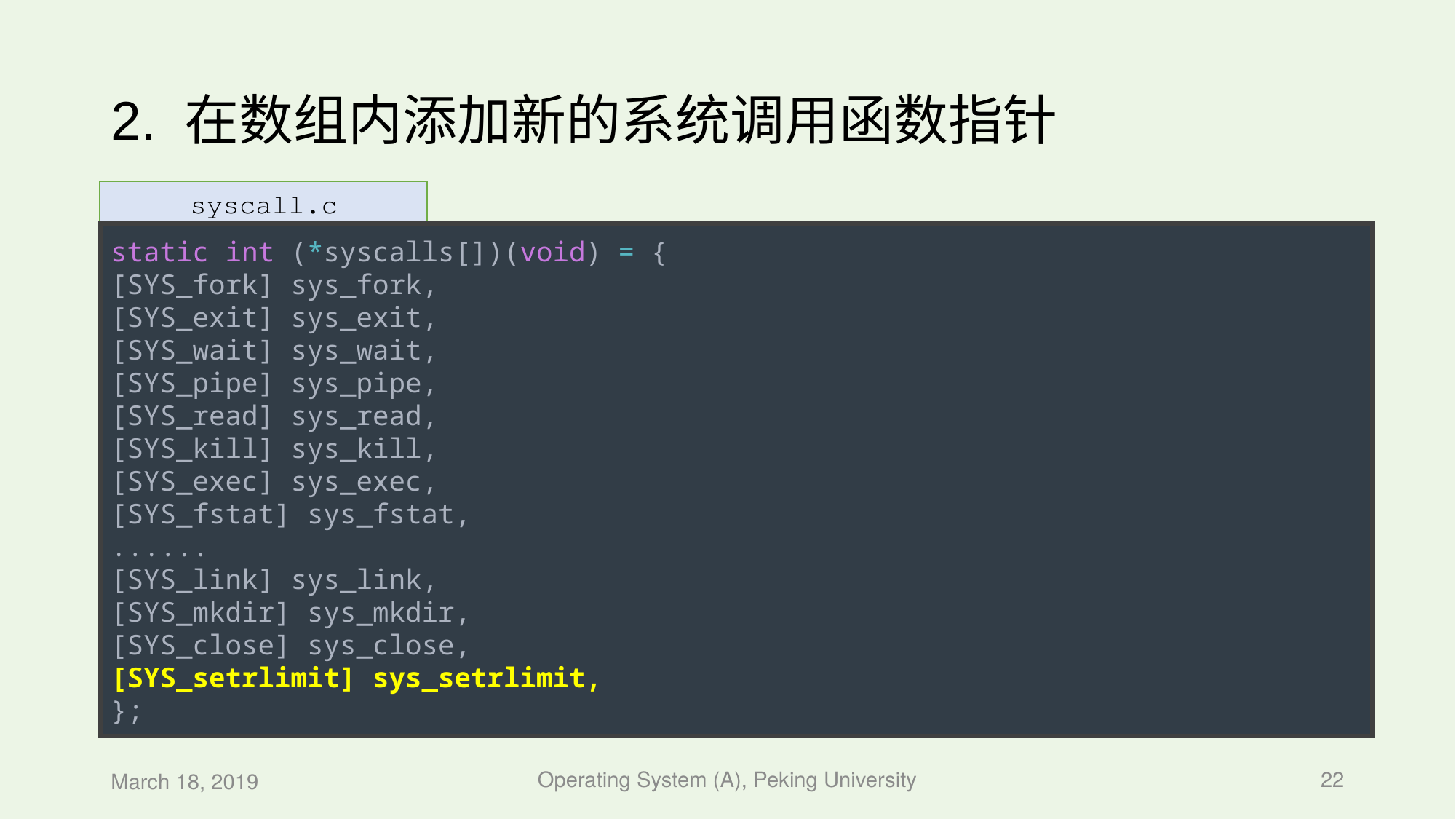

# 2. 在数组内添加新的系统调用函数指针
syscall.c
static int (*syscalls[])(void) = {
[SYS_fork] sys_fork,
[SYS_exit] sys_exit,
[SYS_wait] sys_wait,
[SYS_pipe] sys_pipe,
[SYS_read] sys_read,
[SYS_kill] sys_kill,
[SYS_exec] sys_exec,
[SYS_fstat] sys_fstat,
......
[SYS_link] sys_link,
[SYS_mkdir] sys_mkdir,
[SYS_close] sys_close,
[SYS_setrlimit] sys_setrlimit,
};
March 18, 2019
Operating System (A), Peking University
22